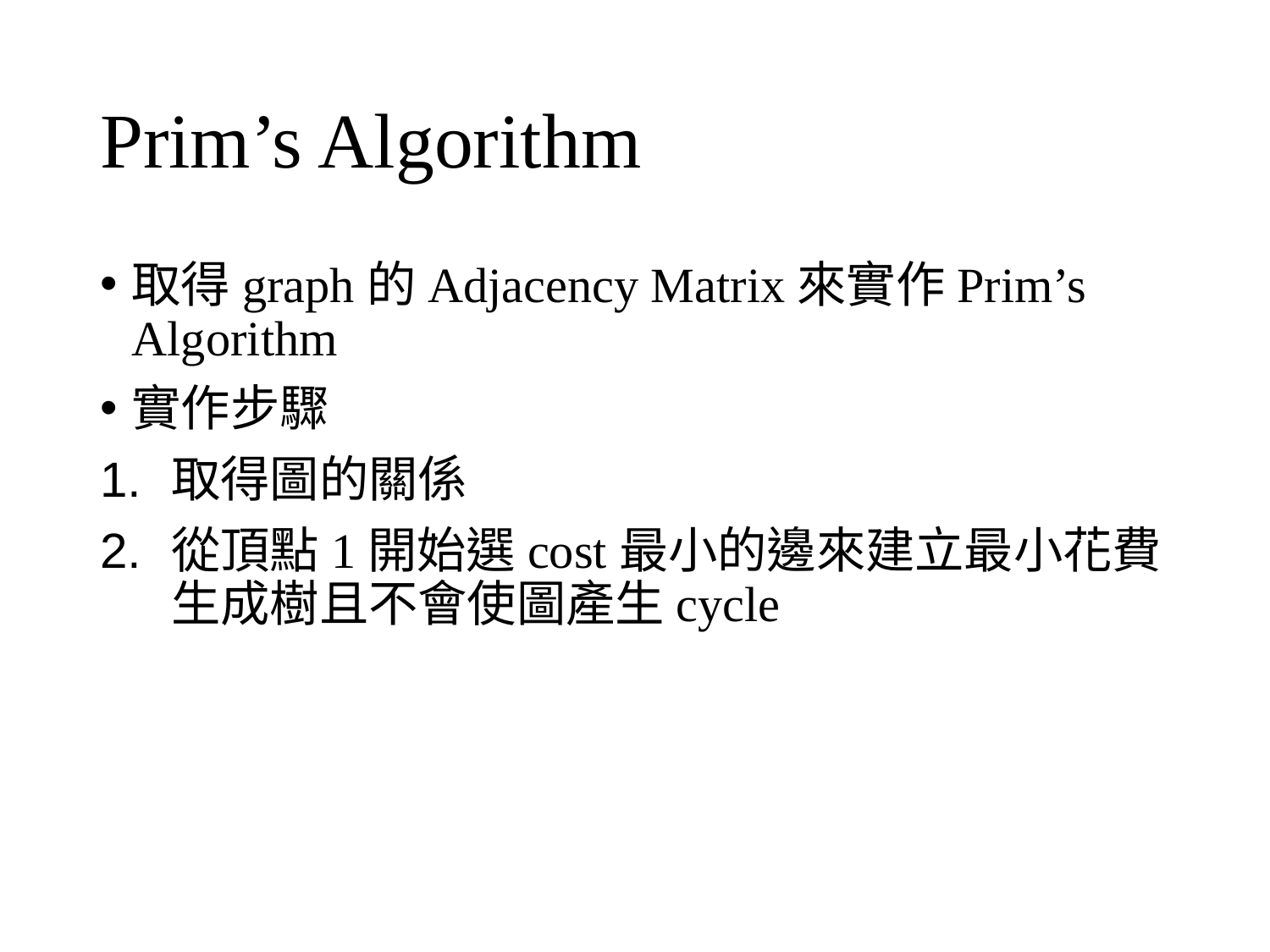

# Prim’s Algorithm
取得graph的Adjacency Matrix來實作Prim’s Algorithm
實作步驟
取得圖的關係
從頂點1開始選cost最小的邊來建立最小花費生成樹且不會使圖產生cycle